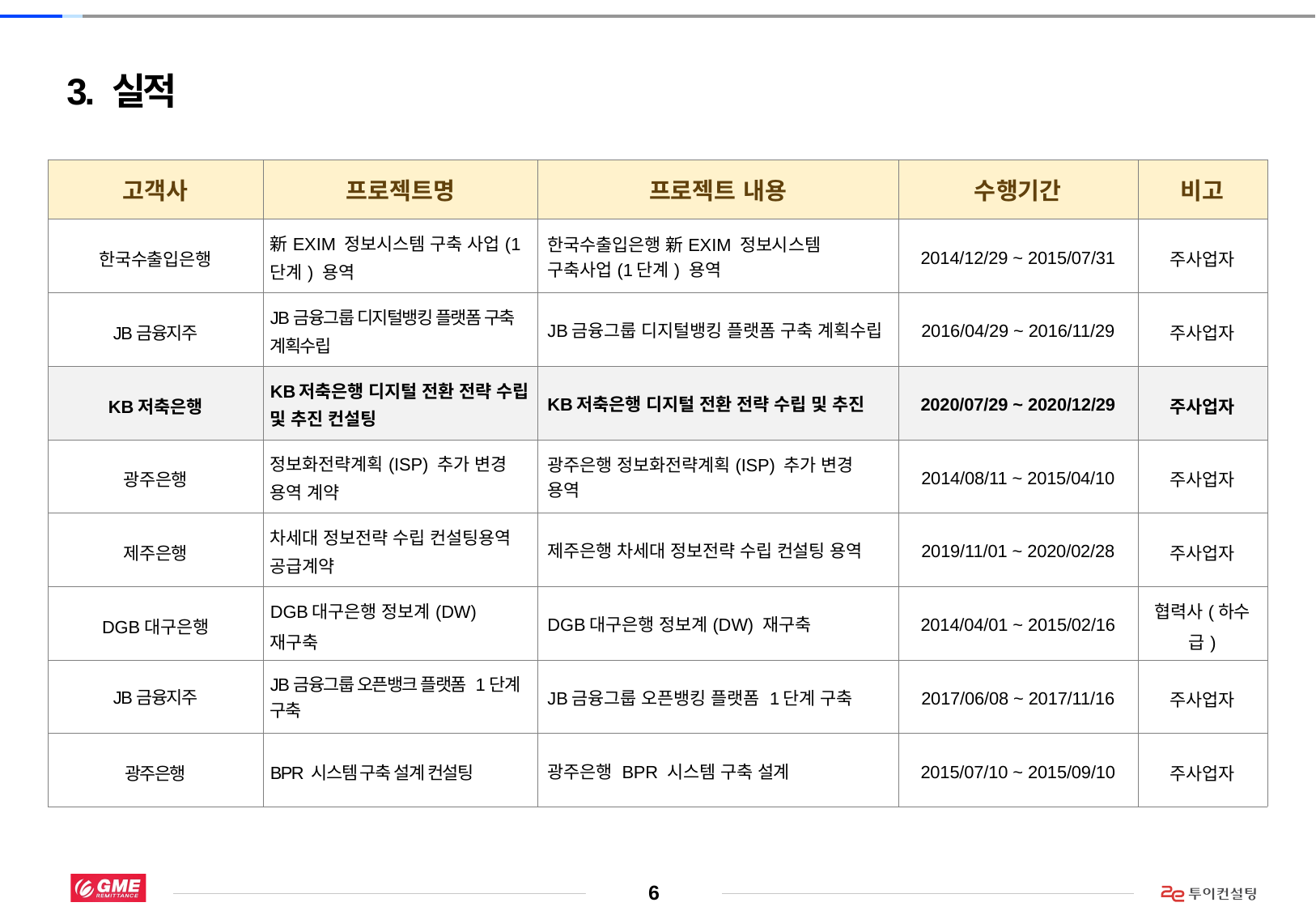

# 3. 실적
| 고객사 | 프로젝트명 | 프로젝트 내용 | 수행기간 | 비고 |
| --- | --- | --- | --- | --- |
| 한국수출입은행 | 新EXIM 정보시스템 구축 사업(1단계) 용역 | 한국수출입은행 新EXIM 정보시스템 구축사업(1단계) 용역 | 2014/12/29 ~ 2015/07/31 | 주사업자 |
| JB금융지주 | JB금융그룹 디지털뱅킹 플랫폼 구축 계획수립 | JB금융그룹 디지털뱅킹 플랫폼 구축 계획수립 | 2016/04/29 ~ 2016/11/29 | 주사업자 |
| KB저축은행 | KB저축은행 디지털 전환 전략 수립 및 추진 컨설팅 | KB저축은행 디지털 전환 전략 수립 및 추진 | 2020/07/29 ~ 2020/12/29 | 주사업자 |
| 광주은행 | 정보화전략계획(ISP) 추가 변경 용역 계약 | 광주은행 정보화전략계획(ISP) 추가 변경 용역 | 2014/08/11 ~ 2015/04/10 | 주사업자 |
| 제주은행 | 차세대 정보전략 수립 컨설팅용역 공급계약 | 제주은행 차세대 정보전략 수립 컨설팅 용역 | 2019/11/01 ~ 2020/02/28 | 주사업자 |
| DGB대구은행 | DGB대구은행 정보계(DW) 재구축 | DGB대구은행 정보계(DW) 재구축 | 2014/04/01 ~ 2015/02/16 | 협력사(하수급) |
| JB금융지주 | JB금융그룹 오픈뱅크 플랫폼 1단계 구축 | JB금융그룹 오픈뱅킹 플랫폼 1단계 구축 | 2017/06/08 ~ 2017/11/16 | 주사업자 |
| 광주은행 | BPR 시스템 구축 설계 컨설팅 | 광주은행 BPR 시스템 구축 설계 | 2015/07/10 ~ 2015/09/10 | 주사업자 |